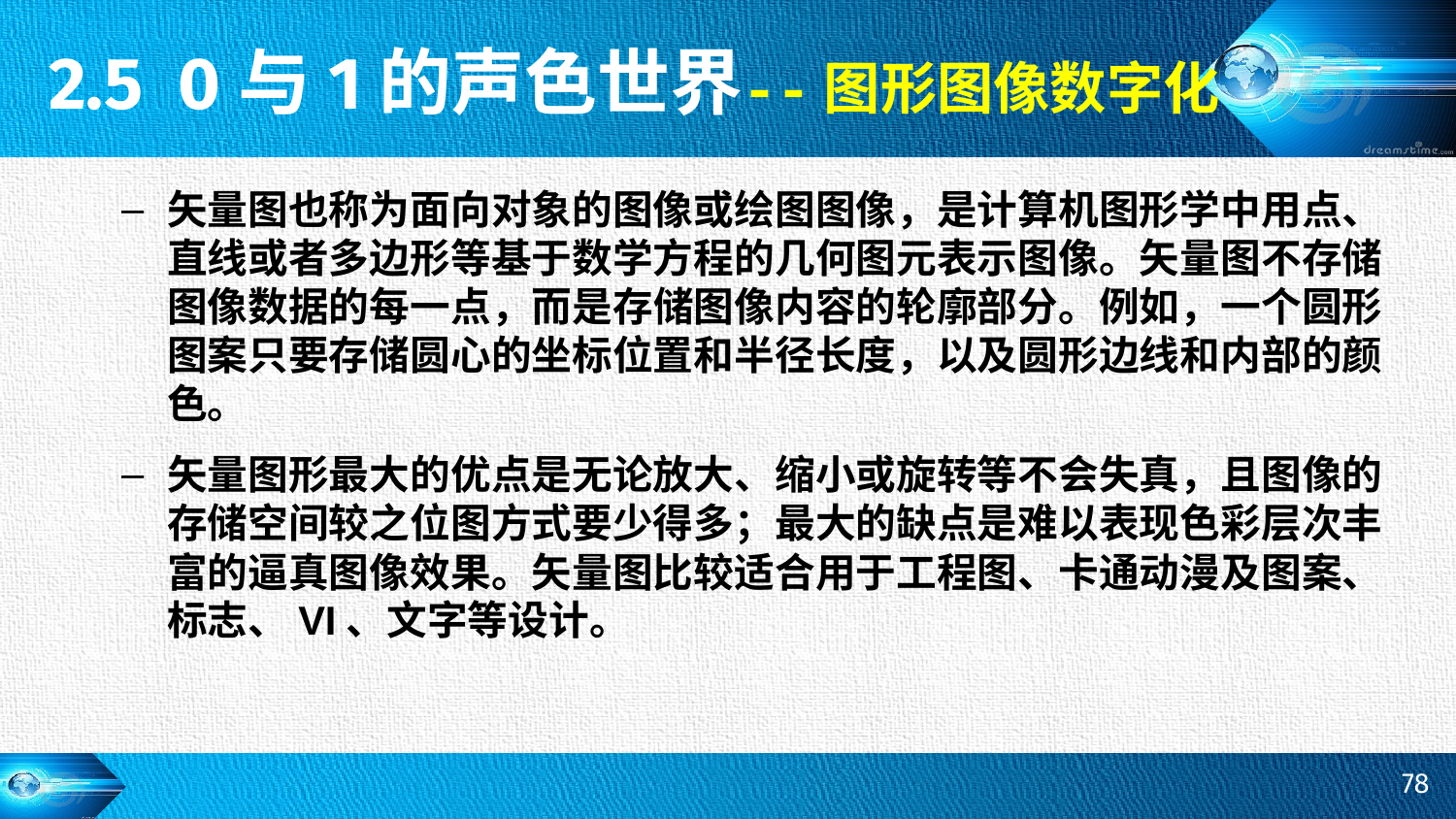

2.5  0与1的声色世界
--图形图像数字化
矢量图也称为面向对象的图像或绘图图像，是计算机图形学中用点、直线或者多边形等基于数学方程的几何图元表示图像。矢量图不存储图像数据的每一点，而是存储图像内容的轮廓部分。例如，一个圆形图案只要存储圆心的坐标位置和半径长度，以及圆形边线和内部的颜色。
矢量图形最大的优点是无论放大、缩小或旋转等不会失真，且图像的存储空间较之位图方式要少得多；最大的缺点是难以表现色彩层次丰富的逼真图像效果。矢量图比较适合用于工程图、卡通动漫及图案、标志、VI、文字等设计。
78